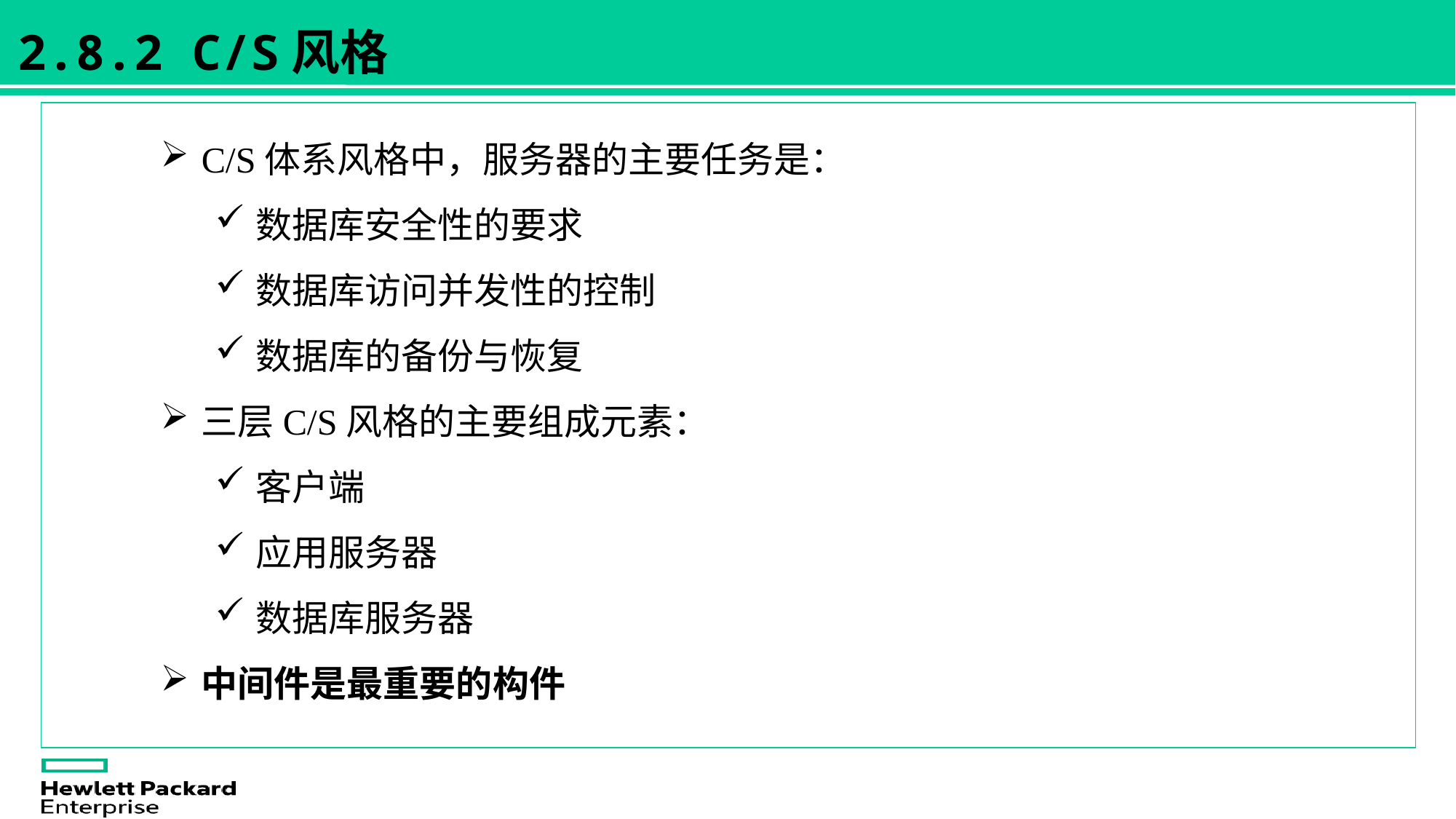

2.8.2 C/S风格

C/S体系风格中，服务器的主要任务是：
数据库安全性的要求
数据库访问并发性的控制
数据库的备份与恢复
三层C/S风格的主要组成元素：
客户端
应用服务器
数据库服务器
中间件是最重要的构件